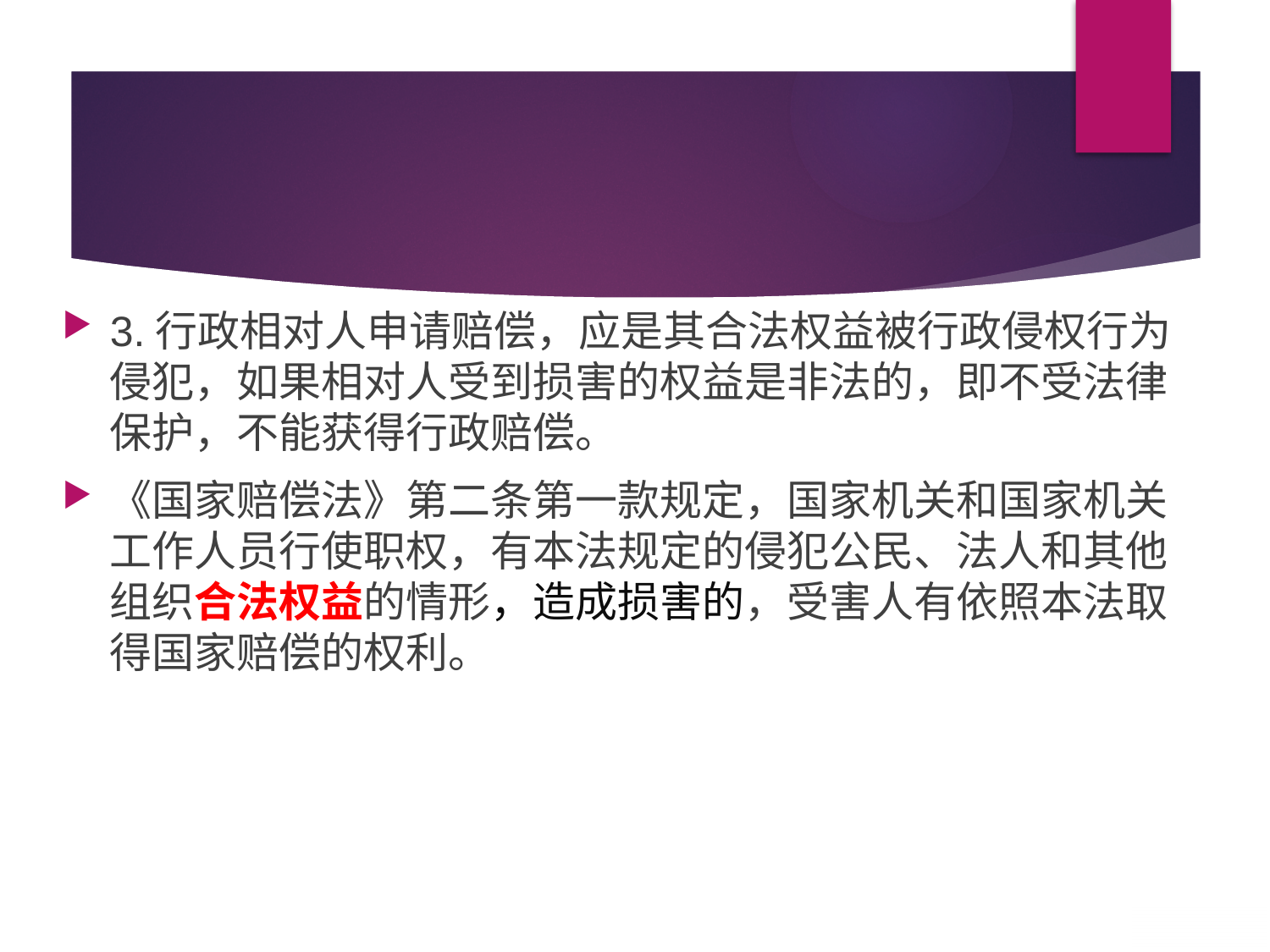

4
#
3.行政相对人申请赔偿，应是其合法权益被行政侵权行为侵犯，如果相对人受到损害的权益是非法的，即不受法律保护，不能获得行政赔偿。
《国家赔偿法》第二条第一款规定，国家机关和国家机关工作人员行使职权，有本法规定的侵犯公民、法人和其他组织合法权益的情形，造成损害的，受害人有依照本法取得国家赔偿的权利。